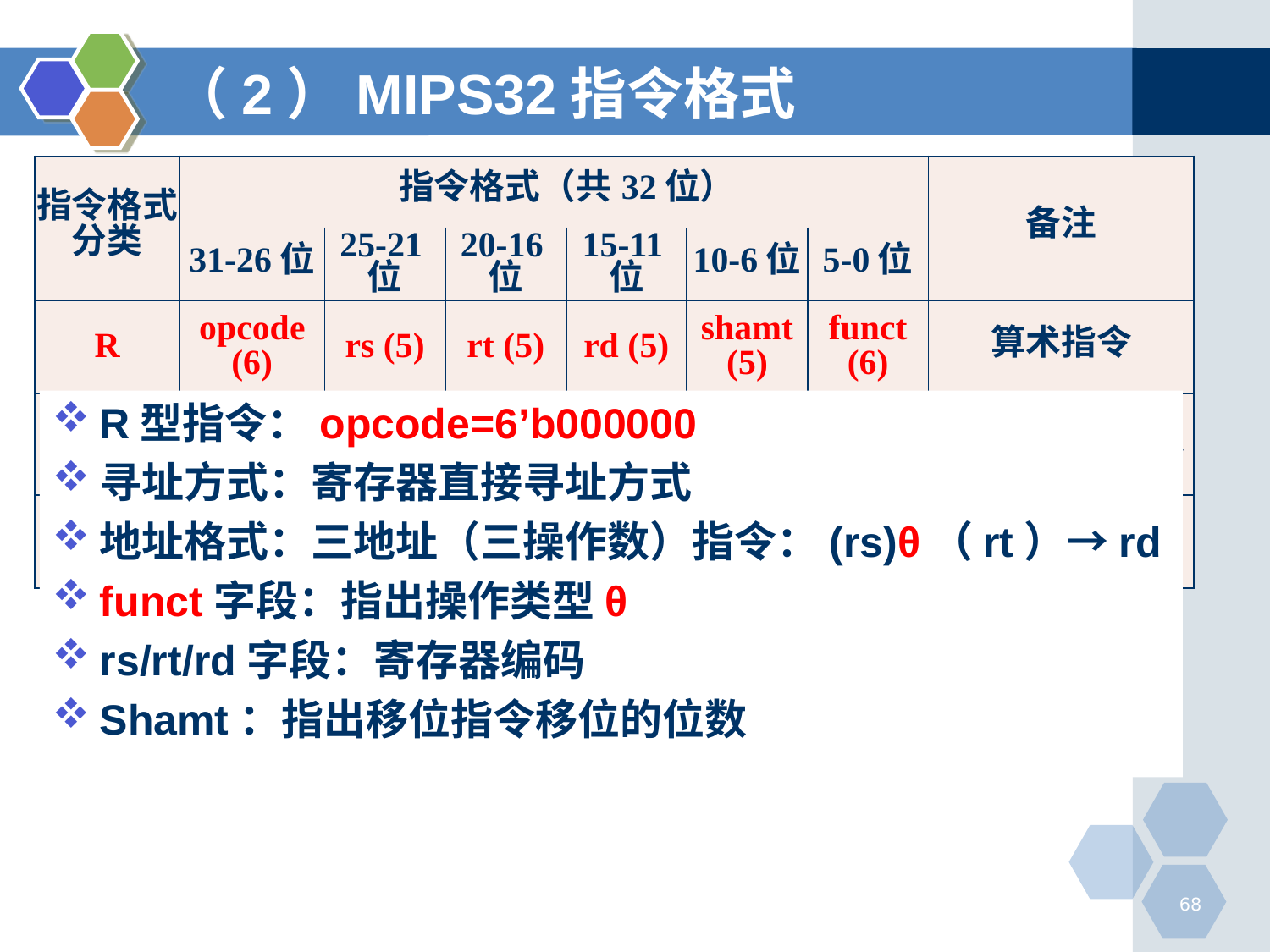

# （2）MIPS32指令格式
| 指令格式分类 | 指令格式（共32位） |  |  |  |  |  | 备注 |
| --- | --- | --- | --- | --- | --- | --- | --- |
|  | 31-26位 | 25-21位 | 20-16位 | 15-11位 | 10-6位 | 5-0位 |  |
| R | opcode (6) | rs (5) | rt (5) | rd (5) | shamt (5) | funct (6) | 算术指令 |
| I | opcode (6) | rs (5) | rt (5) | offset/immediate (16) |  |  | 数据传输、分 支、立即数指令 |
| J | opcode (6) | address (26) |  |  |  |  | 跳转指令 |
R型指令：opcode=6’b000000
寻址方式：寄存器直接寻址方式
地址格式：三地址（三操作数）指令：(rs)θ（rt）→rd
funct字段：指出操作类型θ
rs/rt/rd字段：寄存器编码
Shamt：指出移位指令移位的位数
68